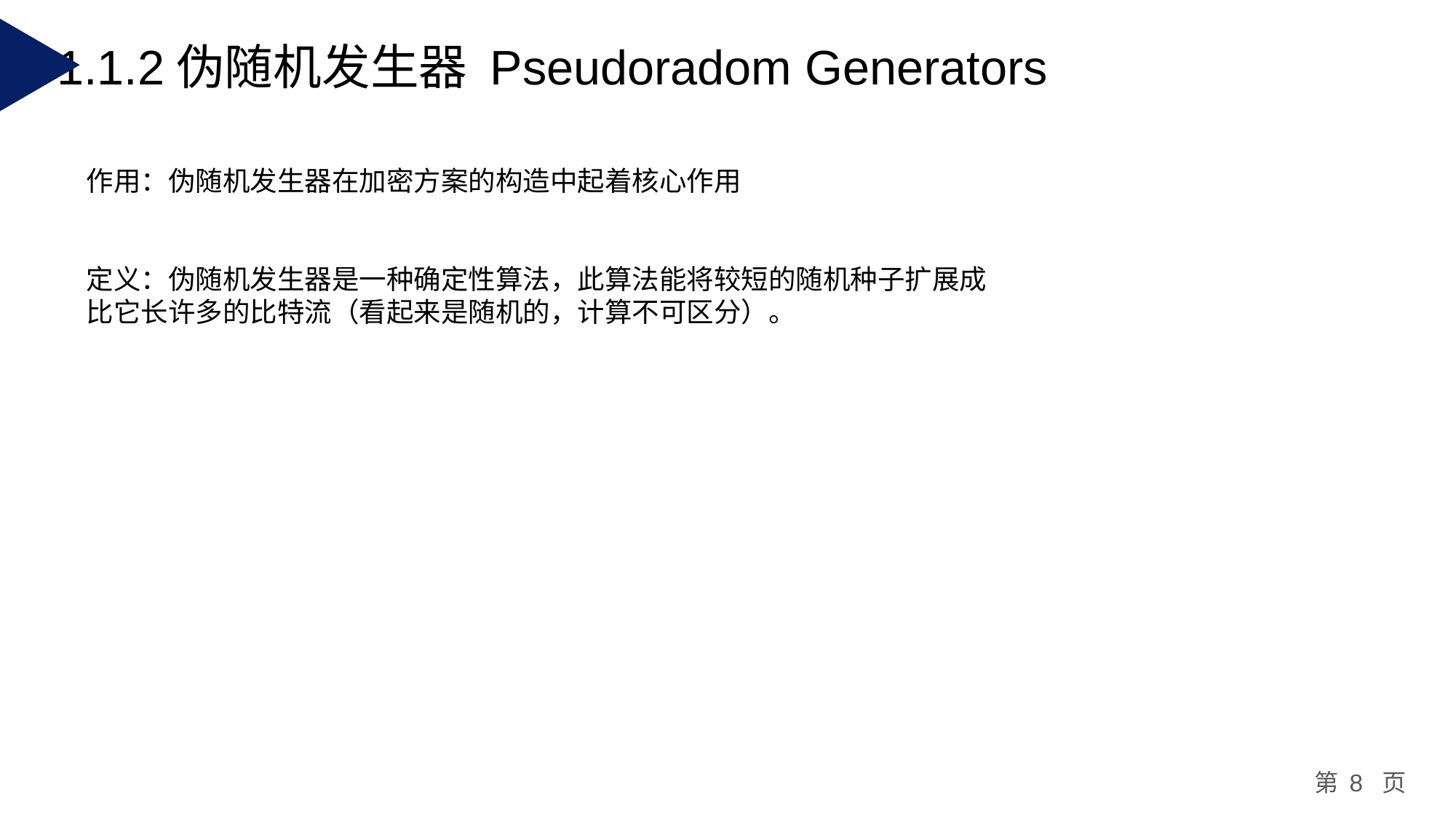

1.1.2伪随机发生器 Pseudoradom Generators
作用：伪随机发生器在加密方案的构造中起着核心作用

定义：伪随机发生器是一种确定性算法，此算法能将较短的随机种子扩展成比它长许多的比特流（看起来是随机的，计算不可区分）。